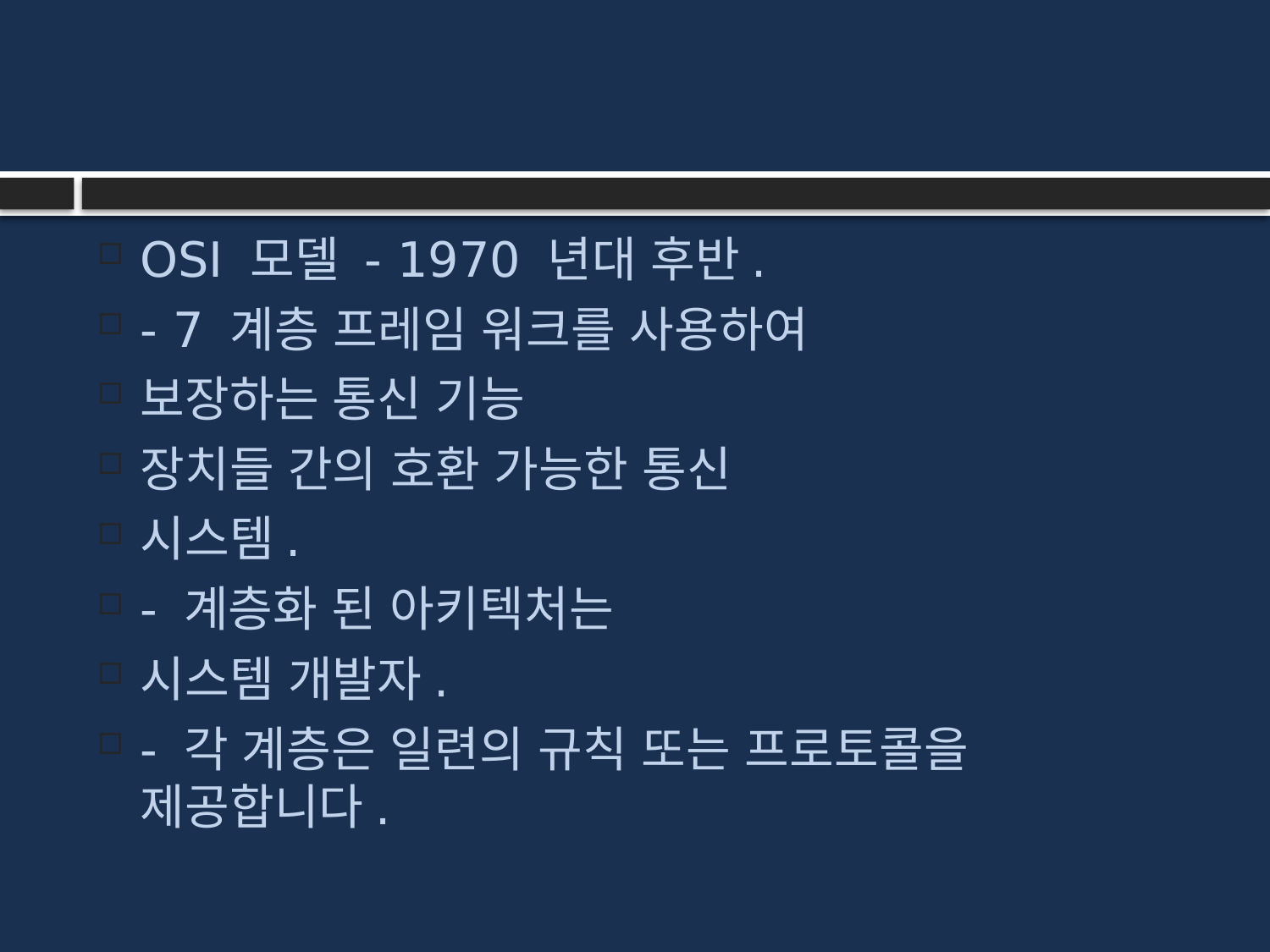

#
OSI 모델 - 1970 년대 후반.
- 7 계층 프레임 워크를 사용하여
보장하는 통신 기능
장치들 간의 호환 가능한 통신
시스템.
- 계층화 된 아키텍처는
시스템 개발자.
- 각 계층은 일련의 규칙 또는 프로토콜을 제공합니다.